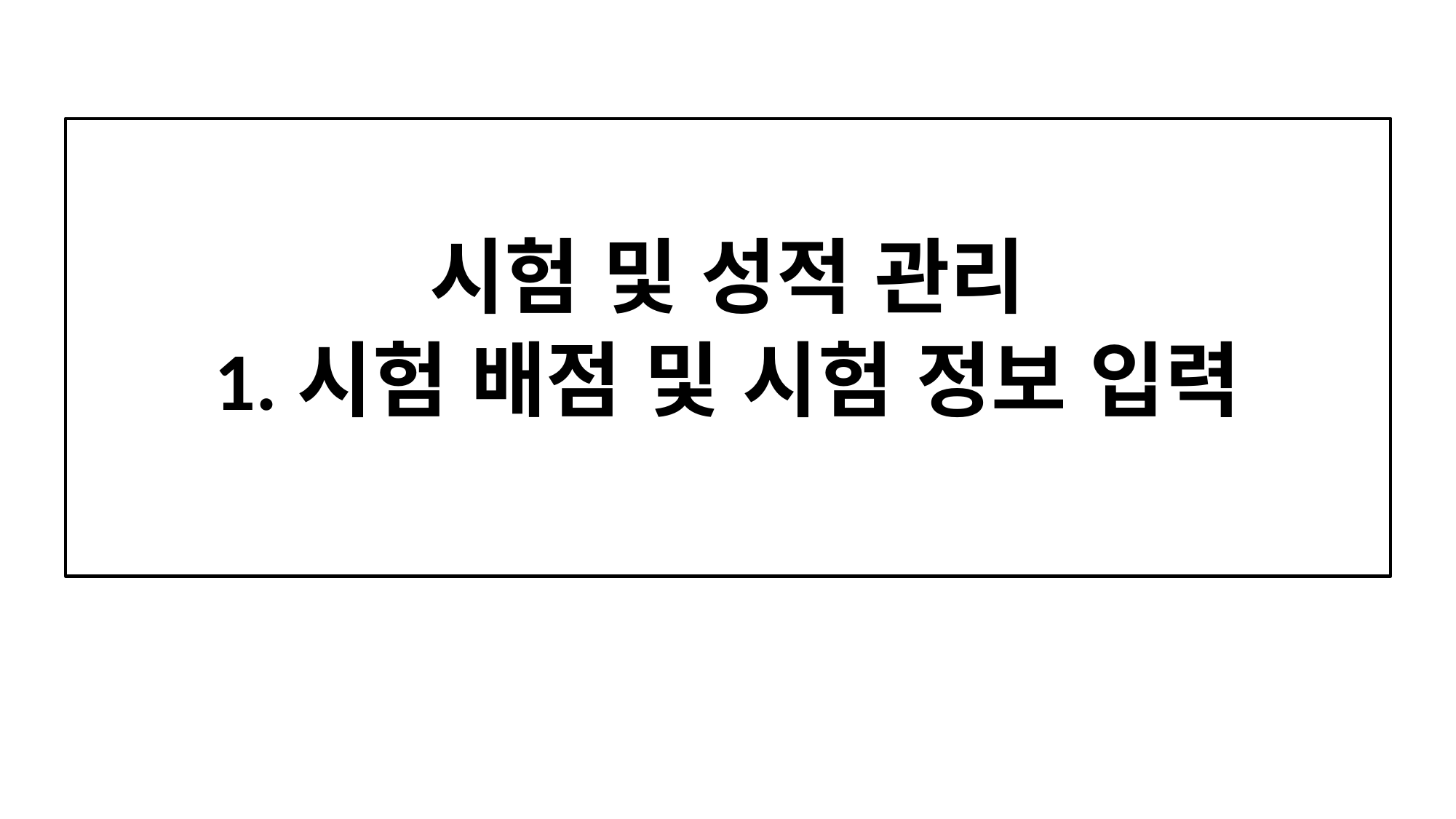

시험 및 성적 관리
1.시험 배점 및 시험 정보 입력